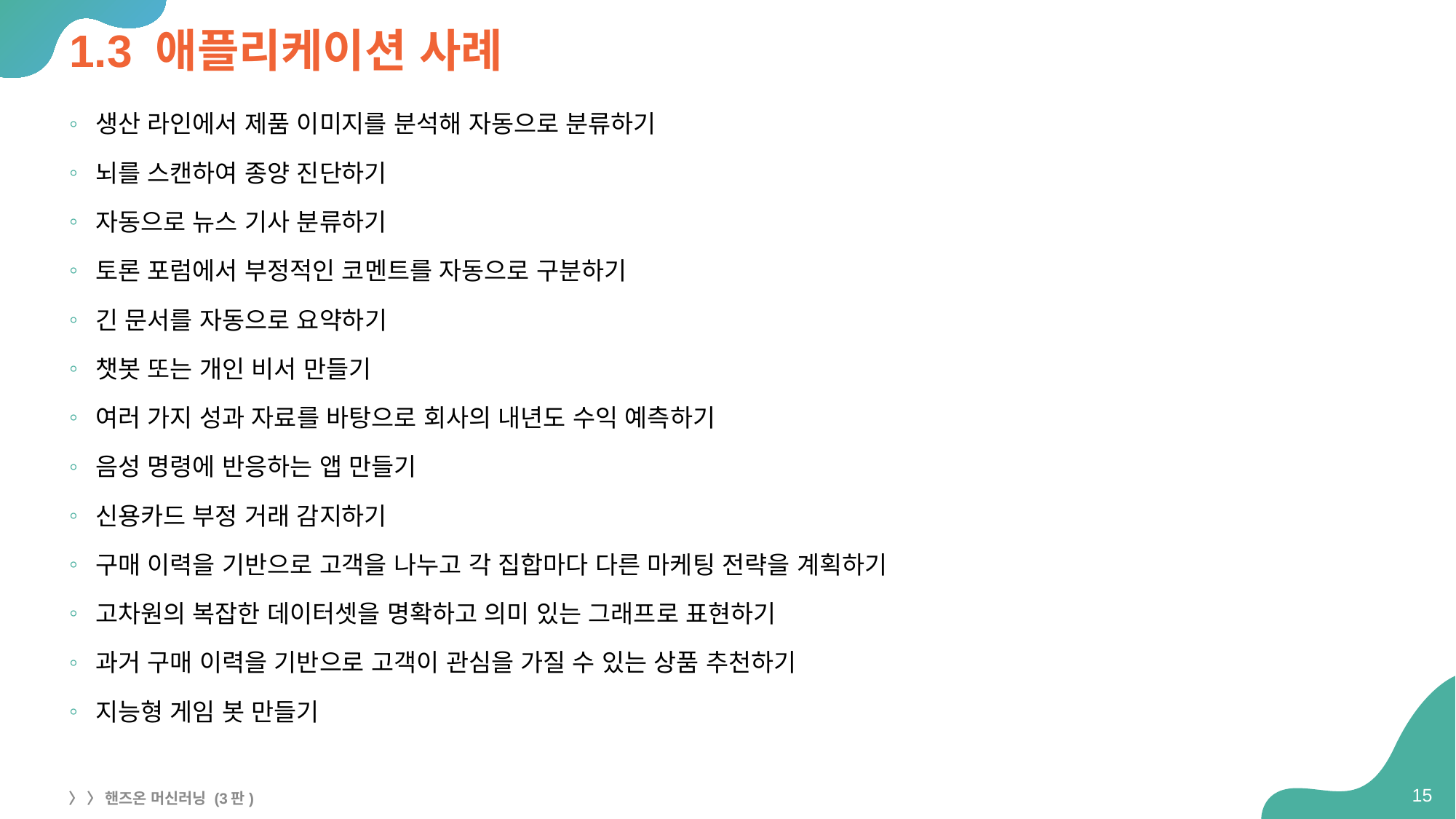

# 1.3 애플리케이션 사례
생산 라인에서 제품 이미지를 분석해 자동으로 분류하기
뇌를 스캔하여 종양 진단하기
자동으로 뉴스 기사 분류하기
토론 포럼에서 부정적인 코멘트를 자동으로 구분하기
긴 문서를 자동으로 요약하기
챗봇 또는 개인 비서 만들기
여러 가지 성과 자료를 바탕으로 회사의 내년도 수익 예측하기
음성 명령에 반응하는 앱 만들기
신용카드 부정 거래 감지하기
구매 이력을 기반으로 고객을 나누고 각 집합마다 다른 마케팅 전략을 계획하기
고차원의 복잡한 데이터셋을 명확하고 의미 있는 그래프로 표현하기
과거 구매 이력을 기반으로 고객이 관심을 가질 수 있는 상품 추천하기
지능형 게임 봇 만들기
15
〉 〉 핸즈온 머신러닝 (3판)